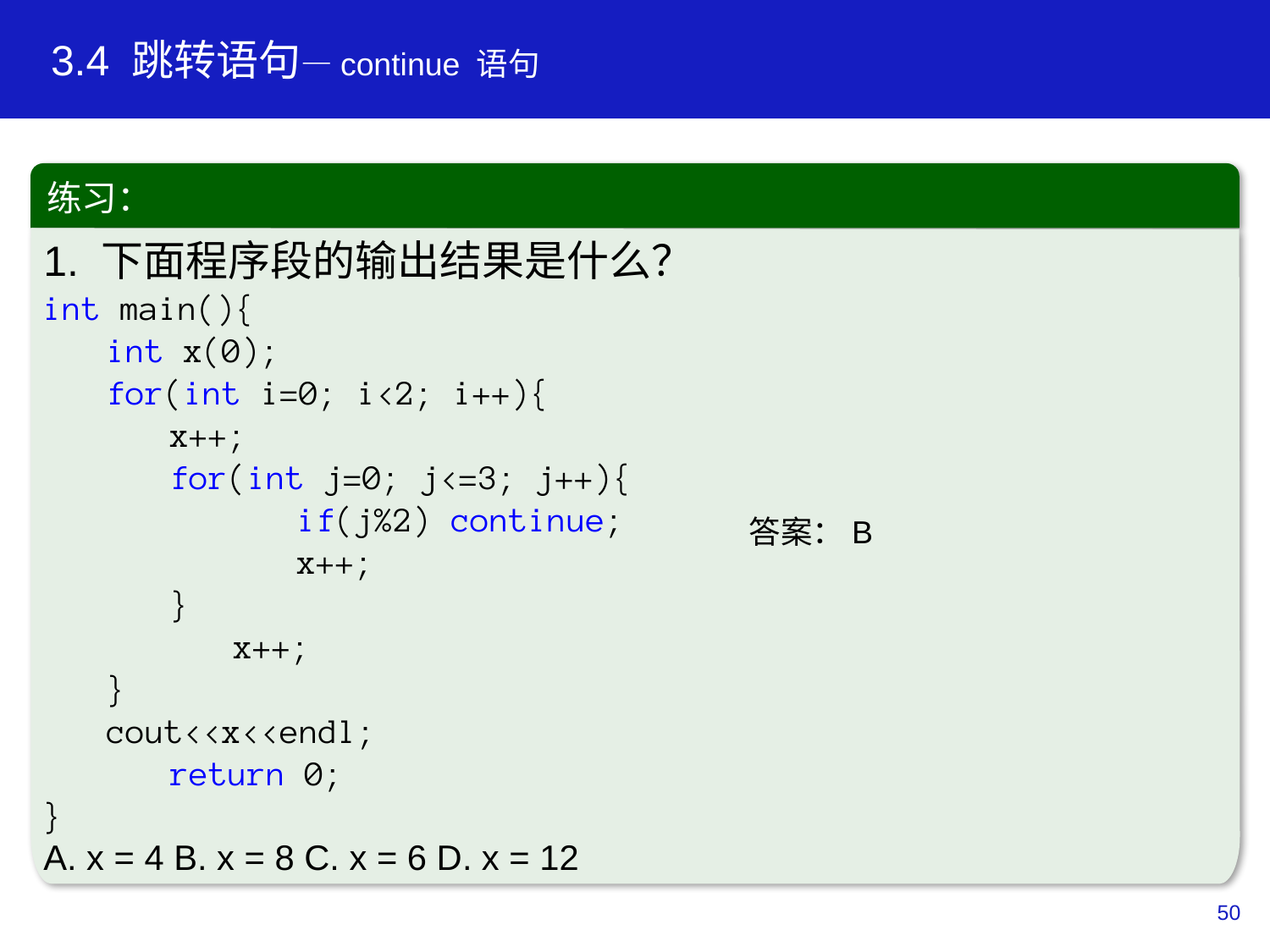

# 3.4 跳转语句—continue 语句
练习：
1. 下面程序段的输出结果是什么？
int main(){
int x(0);
for(int i=0; i<2; i++){
x++;
for(int j=0; j<=3; j++){
	if(j%2) continue;
	x++;
}
	x++;
}
cout<<x<<endl;
	return 0;
}
A. x = 4 B. x = 8 C. x = 6 D. x = 12
答案：B
50